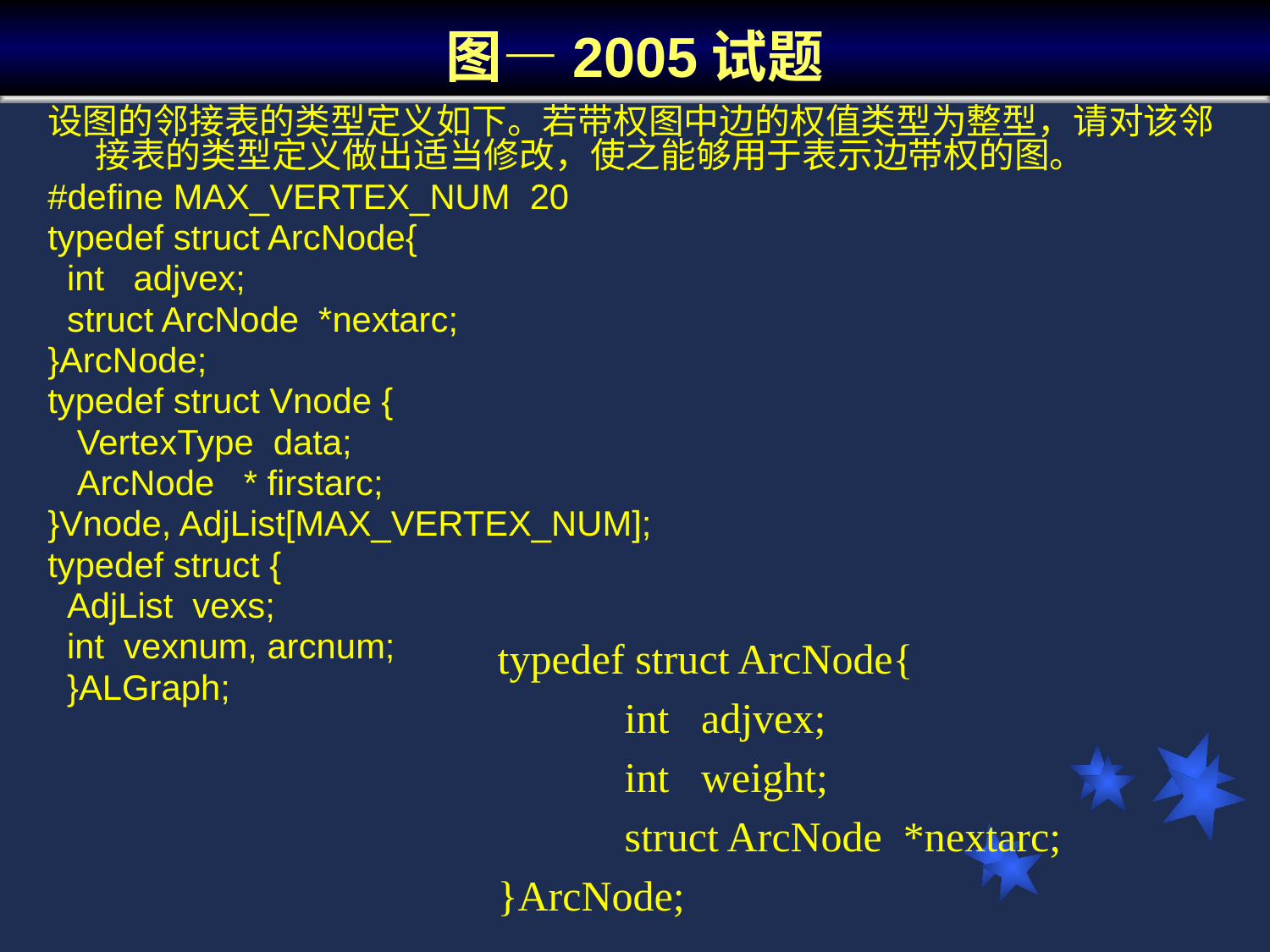

# 图—2005试题
设图的邻接表的类型定义如下。若带权图中边的权值类型为整型，请对该邻接表的类型定义做出适当修改，使之能够用于表示边带权的图。
#define MAX_VERTEX_NUM  20
typedef struct ArcNode{
  int   adjvex;
  struct ArcNode  *nextarc;
}ArcNode;
typedef struct Vnode {
   VertexType  data;
   ArcNode   * firstarc;
}Vnode, AdjList[MAX_VERTEX_NUM];
typedef struct {
  AdjList  vexs;
  int  vexnum, arcnum;
  }ALGraph;
typedef struct ArcNode{
  	int   adjvex;
  	int   weight;
  	struct ArcNode  *nextarc;
}ArcNode;